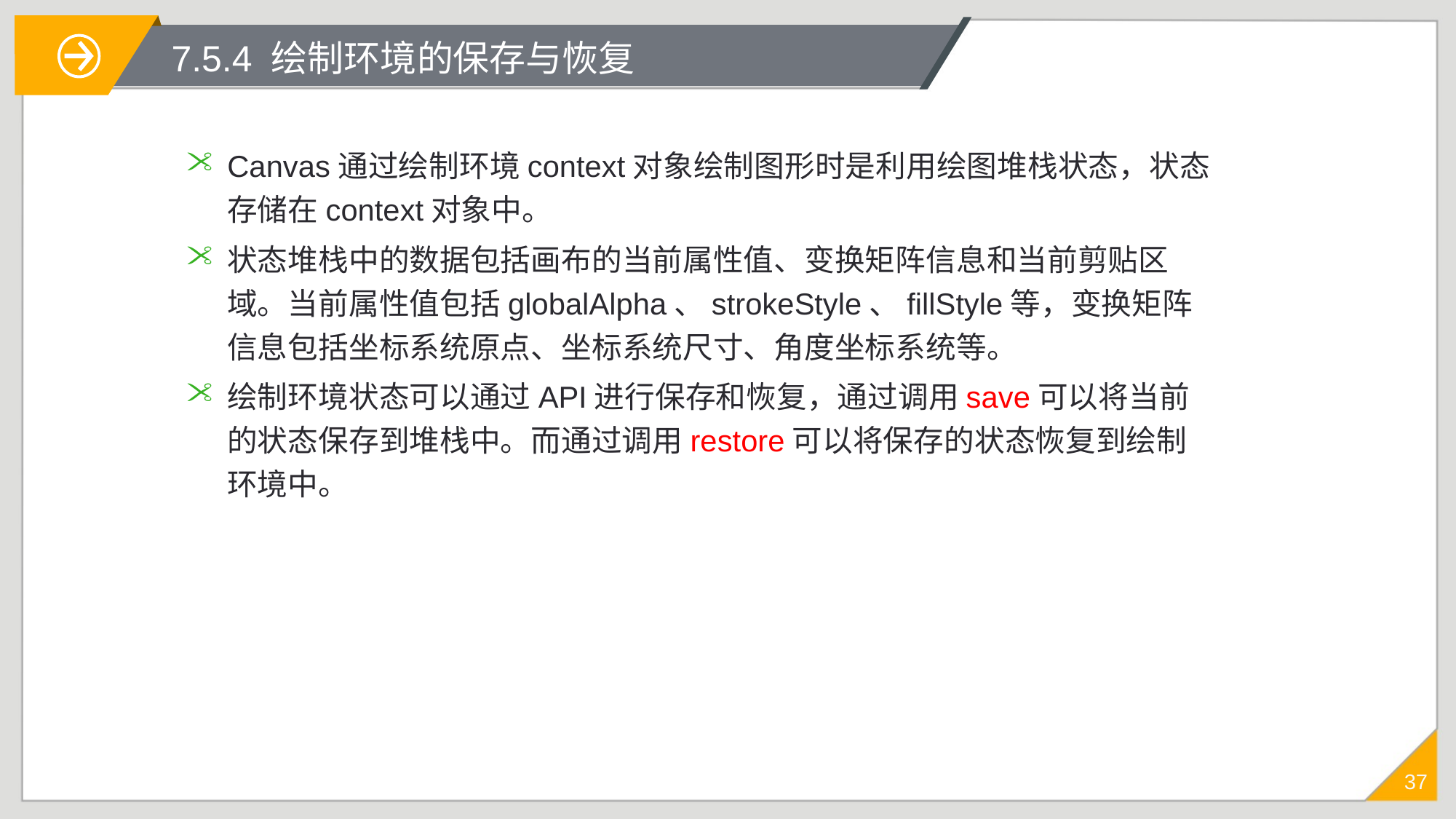

7.5.4 绘制环境的保存与恢复
# 7.5.4 绘制环境的保存与恢复
Canvas通过绘制环境context对象绘制图形时是利用绘图堆栈状态，状态存储在context对象中。
状态堆栈中的数据包括画布的当前属性值、变换矩阵信息和当前剪贴区域。当前属性值包括globalAlpha、strokeStyle、fillStyle等，变换矩阵信息包括坐标系统原点、坐标系统尺寸、角度坐标系统等。
绘制环境状态可以通过API进行保存和恢复，通过调用save可以将当前的状态保存到堆栈中。而通过调用restore可以将保存的状态恢复到绘制环境中。